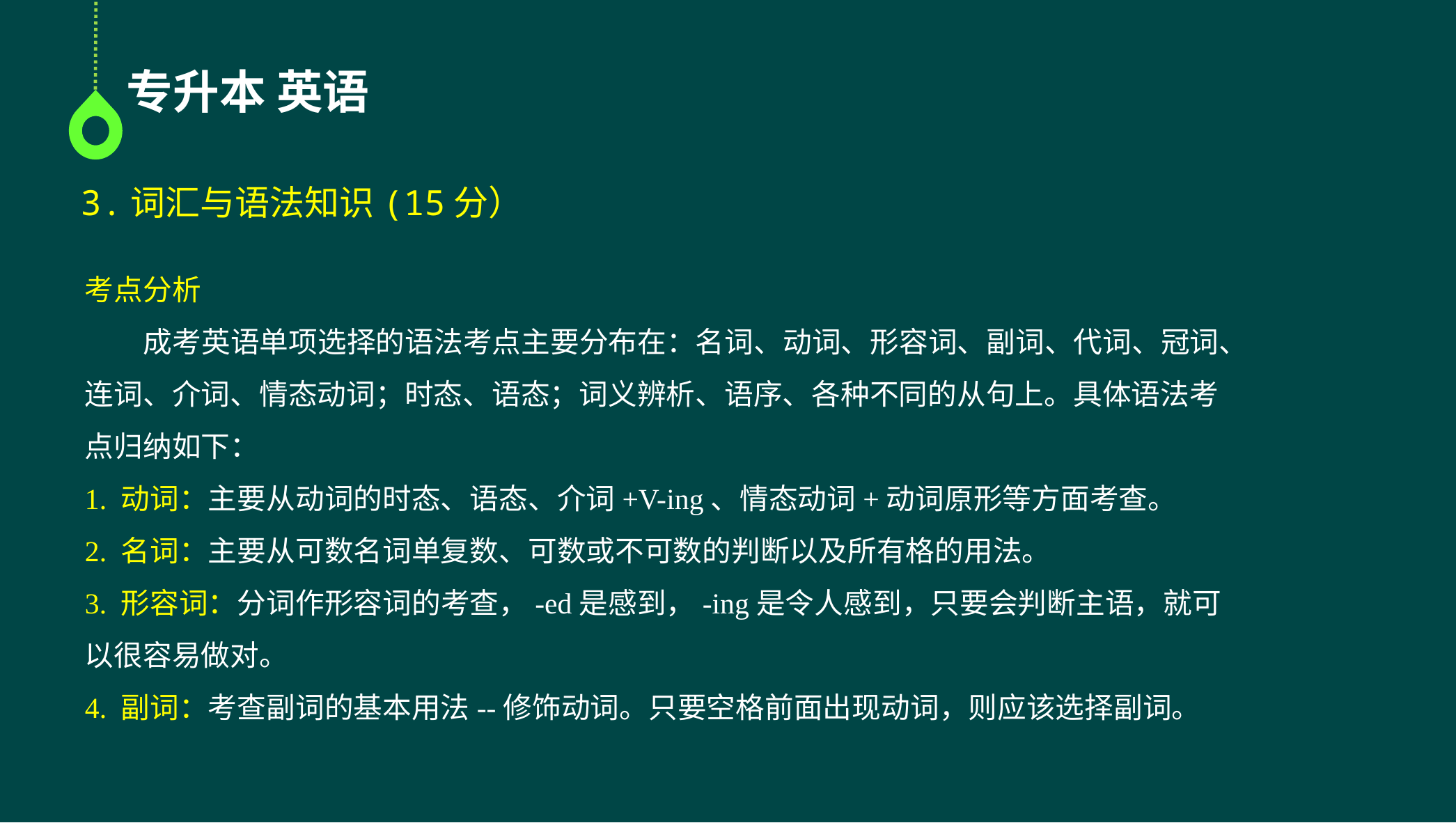

专升本 英语
3.词汇与语法知识(15分）
考点分析
        成考英语单项选择的语法考点主要分布在：名词、动词、形容词、副词、代词、冠词、连词、介词、情态动词；时态、语态；词义辨析、语序、各种不同的从句上。具体语法考点归纳如下：
1. 动词：主要从动词的时态、语态、介词+V-ing、情态动词+动词原形等方面考查。
2. 名词：主要从可数名词单复数、可数或不可数的判断以及所有格的用法。
3. 形容词：分词作形容词的考查，-ed是感到，-ing是令人感到，只要会判断主语，就可以很容易做对。
4. 副词：考查副词的基本用法--修饰动词。只要空格前面出现动词，则应该选择副词。